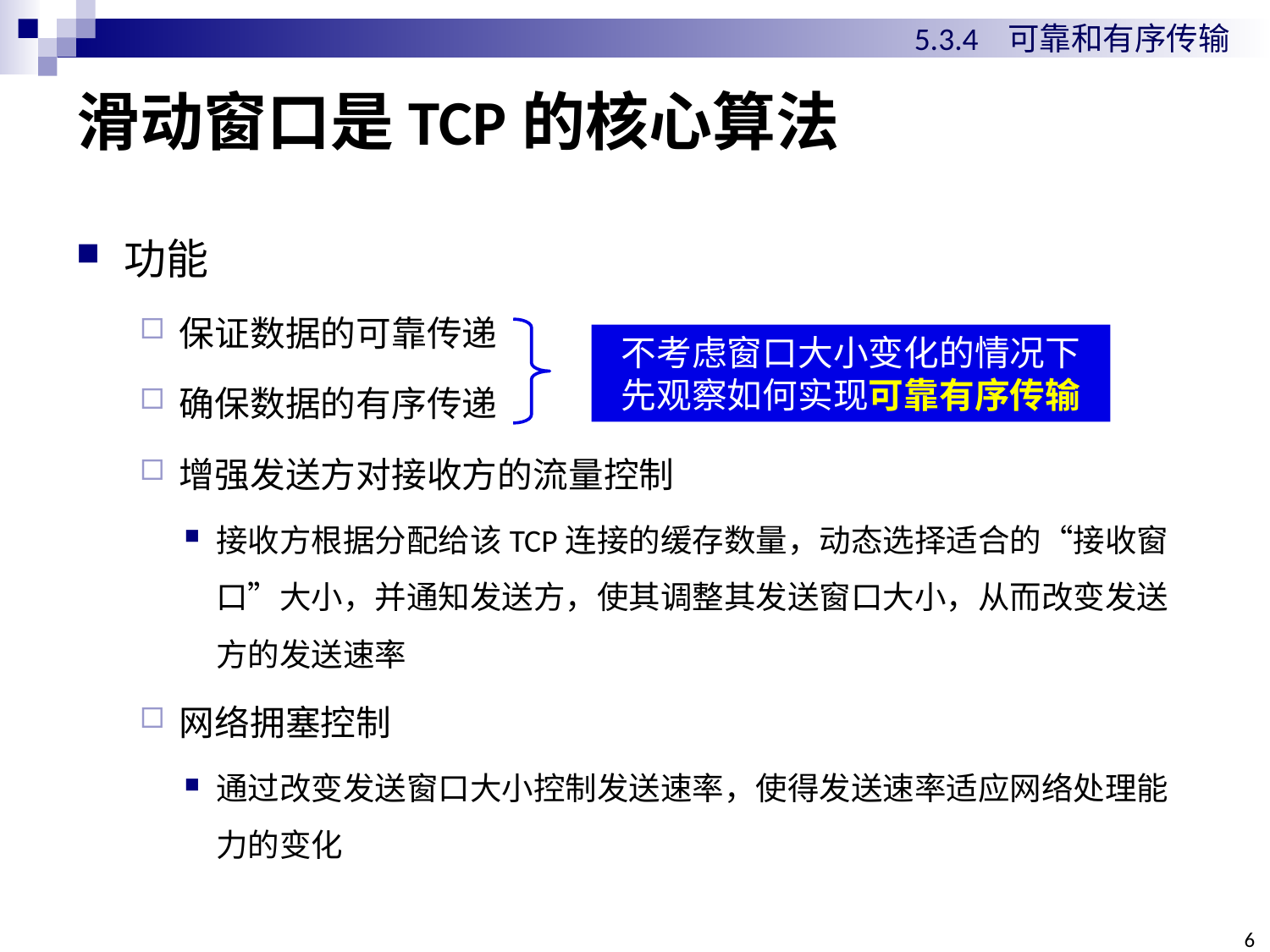

5.3.4   可靠和有序传输
# 滑动窗口是TCP的核心算法
功能
保证数据的可靠传递
确保数据的有序传递
增强发送方对接收方的流量控制
接收方根据分配给该TCP连接的缓存数量，动态选择适合的“接收窗口”大小，并通知发送方，使其调整其发送窗口大小，从而改变发送方的发送速率
网络拥塞控制
通过改变发送窗口大小控制发送速率，使得发送速率适应网络处理能力的变化

不考虑窗口大小变化的情况下先观察如何实现可靠有序传输
6